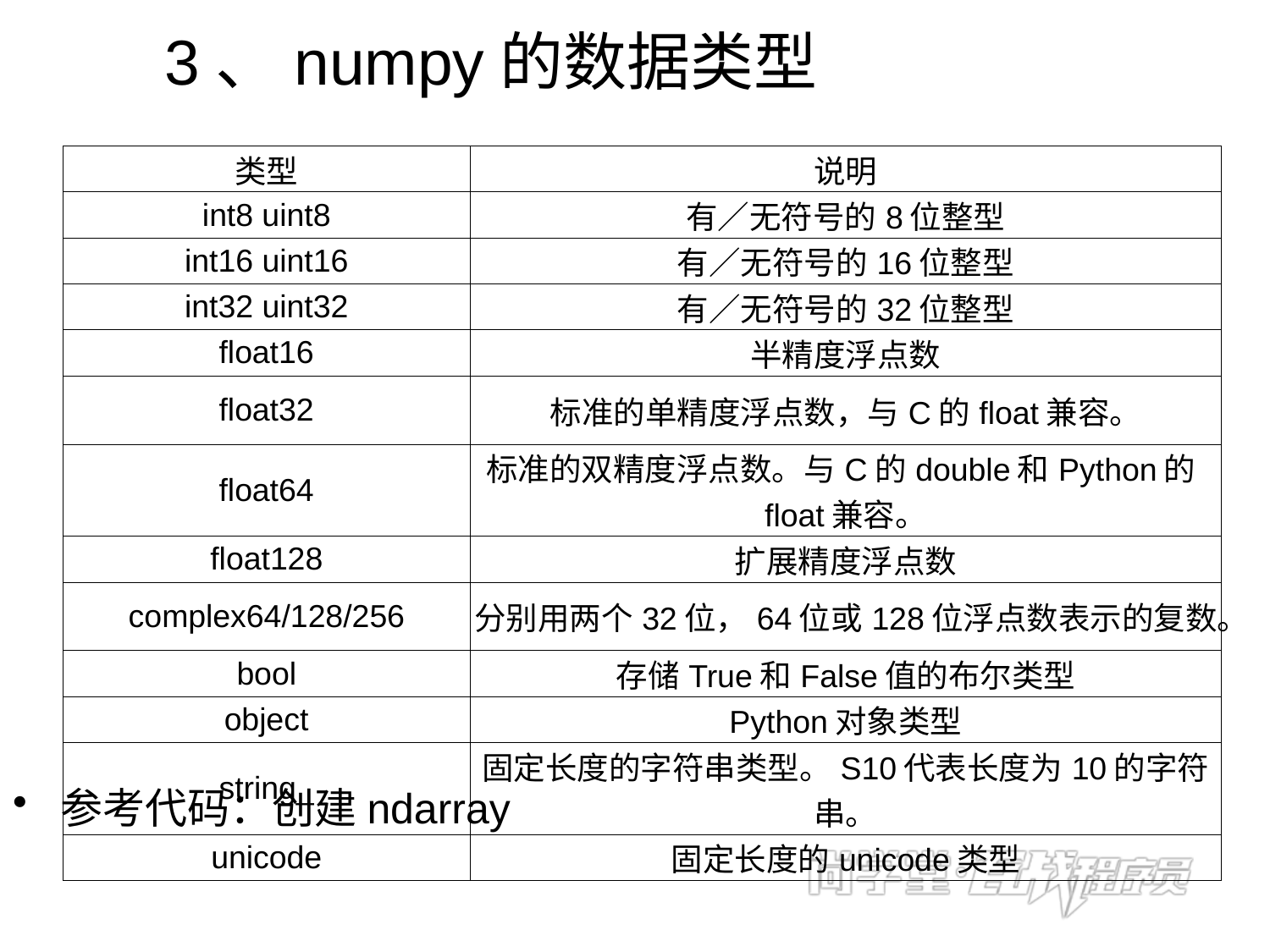

# 3、numpy的数据类型

参考代码：创建ndarray

| 类型 | 说明 |
| --- | --- |
| int8 uint8 | 有／无符号的8位整型 |
| int16 uint16 | 有／无符号的16位整型 |
| int32 uint32 | 有／无符号的32位整型 |
| float16 | 半精度浮点数 |
| float32 | 标准的单精度浮点数，与C的float兼容。 |
| float64 | 标准的双精度浮点数。与C的double和Python的float兼容。 |
| float128 | 扩展精度浮点数 |
| complex64/128/256 | 分别用两个32位，64位或128位浮点数表示的复数。 |
| bool | 存储True和False值的布尔类型 |
| object | Python对象类型 |
| string\_ | 固定长度的字符串类型。S10代表长度为10的字符串。 |
| unicode | 固定长度的unicode类型 |